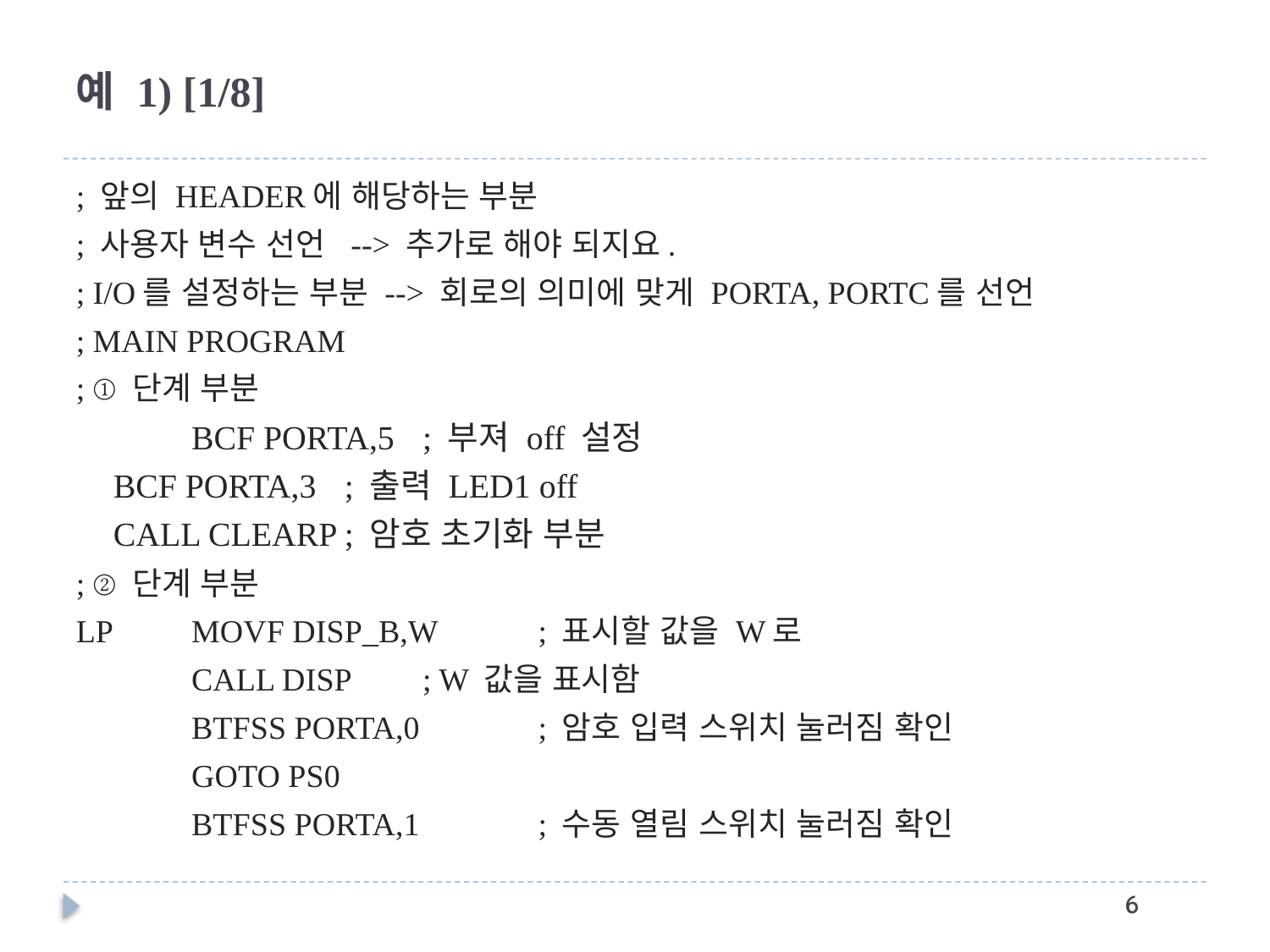

# 예 1) [1/8]
; 앞의 HEADER에 해당하는 부분
; 사용자 변수 선언  --> 추가로 해야 되지요.
; I/O를 설정하는 부분 --> 회로의 의미에 맞게 PORTA, PORTC를 선언
; MAIN PROGRAM
; ① 단계 부분
	BCF PORTA,5 		; 부져 off 설정
	BCF PORTA,3 		; 출력 LED1 off
	CALL CLEARP		; 암호 초기화 부분
; ② 단계 부분
LP 	MOVF DISP_B,W 	; 표시할 값을 W로
	CALL DISP 		; W 값을 표시함
	BTFSS PORTA,0 		; 암호 입력 스위치 눌러짐 확인
	GOTO PS0
	BTFSS PORTA,1 		; 수동 열림 스위치 눌러짐 확인
6